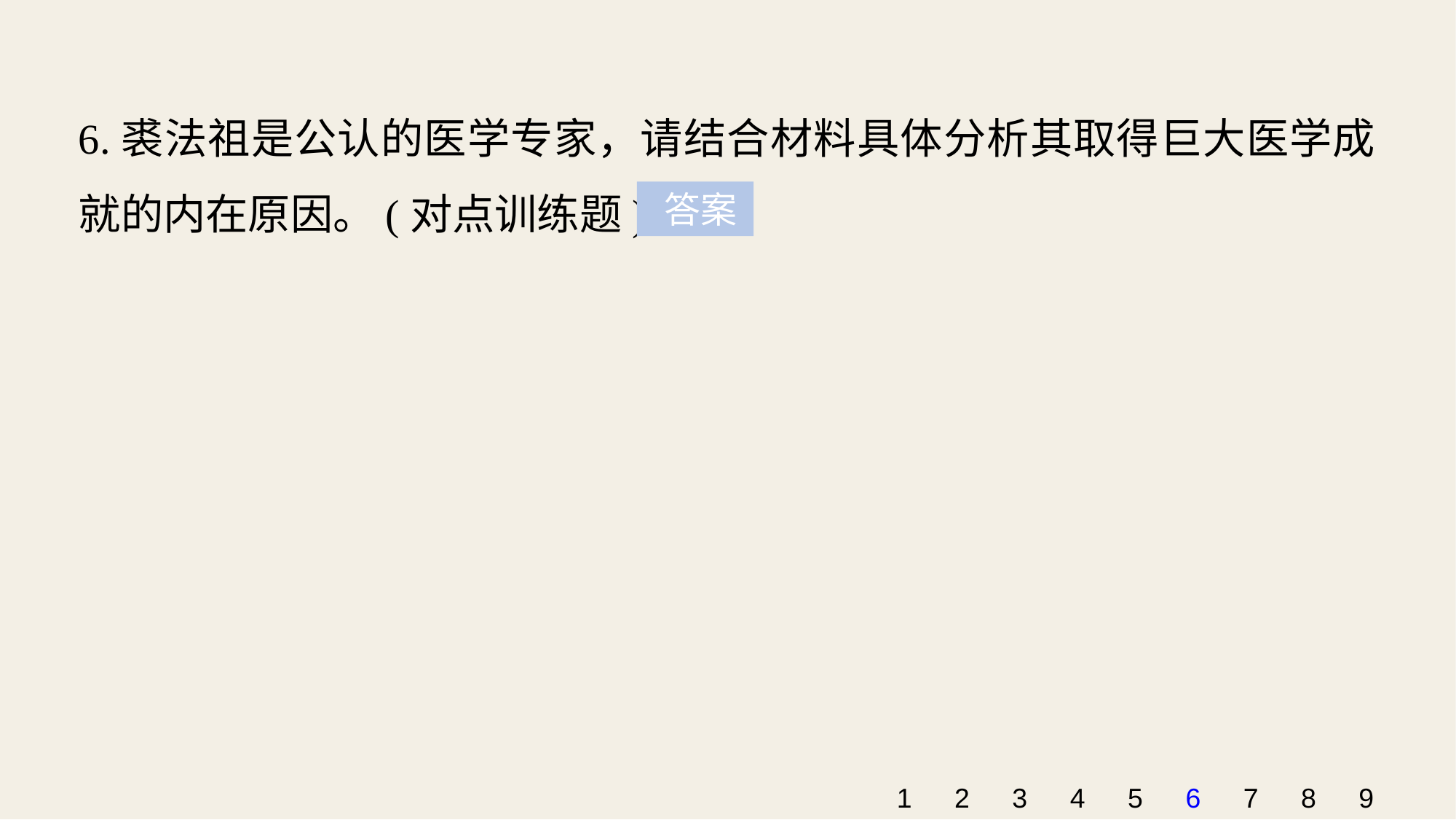

6.裘法祖是公认的医学专家，请结合材料具体分析其取得巨大医学成就的内在原因。(对点训练题)
 答案
1
2
3
4
5
6
7
8
9